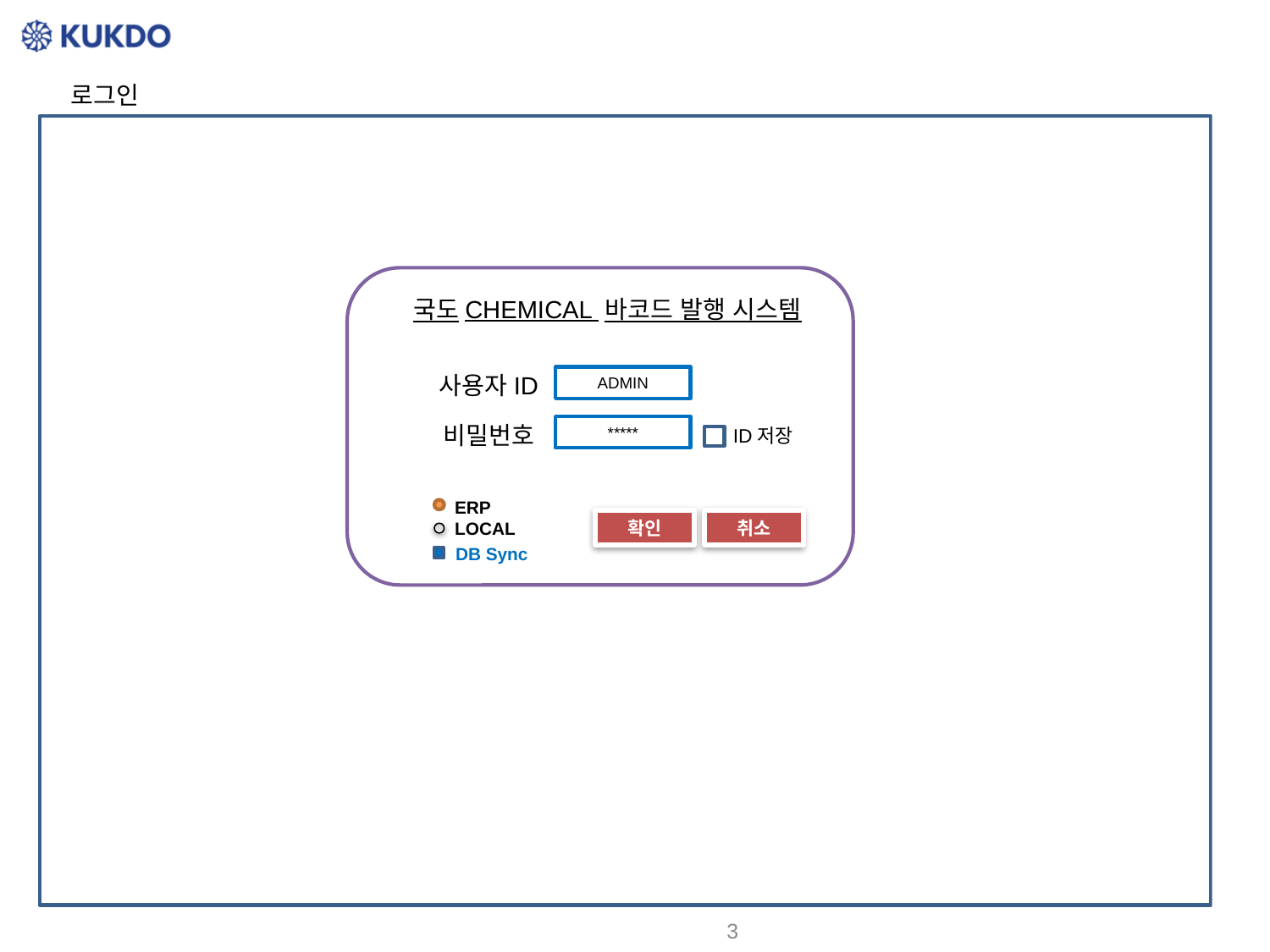

로그인

국도CHEMICAL 바코드 발행 시스템
사용자ID
ADMIN
비밀번호
*****
ID저장

ERP
LOCAL

확인
취소

DB Sync

3